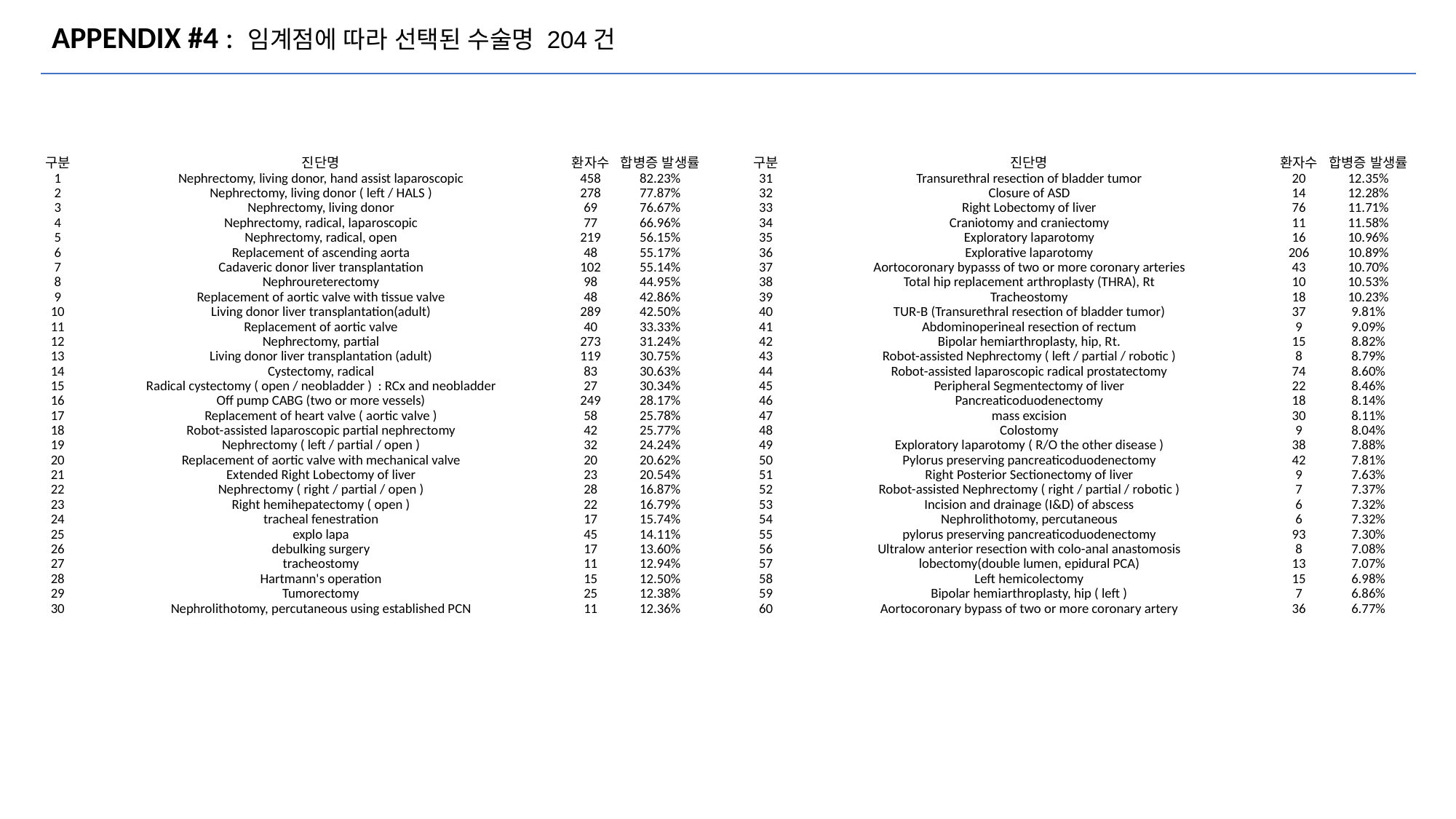

# APPENDIX #4 : 임계점에 따라 선택된 수술명 204건
| 구분 | 진단명 | 환자수 | 합병증 발생률 |
| --- | --- | --- | --- |
| 1 | Nephrectomy, living donor, hand assist laparoscopic | 458 | 82.23% |
| 2 | Nephrectomy, living donor ( left / HALS ) | 278 | 77.87% |
| 3 | Nephrectomy, living donor | 69 | 76.67% |
| 4 | Nephrectomy, radical, laparoscopic | 77 | 66.96% |
| 5 | Nephrectomy, radical, open | 219 | 56.15% |
| 6 | Replacement of ascending aorta | 48 | 55.17% |
| 7 | Cadaveric donor liver transplantation | 102 | 55.14% |
| 8 | Nephroureterectomy | 98 | 44.95% |
| 9 | Replacement of aortic valve with tissue valve | 48 | 42.86% |
| 10 | Living donor liver transplantation(adult) | 289 | 42.50% |
| 11 | Replacement of aortic valve | 40 | 33.33% |
| 12 | Nephrectomy, partial | 273 | 31.24% |
| 13 | Living donor liver transplantation (adult) | 119 | 30.75% |
| 14 | Cystectomy, radical | 83 | 30.63% |
| 15 | Radical cystectomy ( open / neobladder ) : RCx and neobladder | 27 | 30.34% |
| 16 | Off pump CABG (two or more vessels) | 249 | 28.17% |
| 17 | Replacement of heart valve ( aortic valve ) | 58 | 25.78% |
| 18 | Robot-assisted laparoscopic partial nephrectomy | 42 | 25.77% |
| 19 | Nephrectomy ( left / partial / open ) | 32 | 24.24% |
| 20 | Replacement of aortic valve with mechanical valve | 20 | 20.62% |
| 21 | Extended Right Lobectomy of liver | 23 | 20.54% |
| 22 | Nephrectomy ( right / partial / open ) | 28 | 16.87% |
| 23 | Right hemihepatectomy ( open ) | 22 | 16.79% |
| 24 | tracheal fenestration | 17 | 15.74% |
| 25 | explo lapa | 45 | 14.11% |
| 26 | debulking surgery | 17 | 13.60% |
| 27 | tracheostomy | 11 | 12.94% |
| 28 | Hartmann's operation | 15 | 12.50% |
| 29 | Tumorectomy | 25 | 12.38% |
| 30 | Nephrolithotomy, percutaneous using established PCN | 11 | 12.36% |
| 구분 | 진단명 | 환자수 | 합병증 발생률 |
| --- | --- | --- | --- |
| 31 | Transurethral resection of bladder tumor | 20 | 12.35% |
| 32 | Closure of ASD | 14 | 12.28% |
| 33 | Right Lobectomy of liver | 76 | 11.71% |
| 34 | Craniotomy and craniectomy | 11 | 11.58% |
| 35 | Exploratory laparotomy | 16 | 10.96% |
| 36 | Explorative laparotomy | 206 | 10.89% |
| 37 | Aortocoronary bypasss of two or more coronary arteries | 43 | 10.70% |
| 38 | Total hip replacement arthroplasty (THRA), Rt | 10 | 10.53% |
| 39 | Tracheostomy | 18 | 10.23% |
| 40 | TUR-B (Transurethral resection of bladder tumor) | 37 | 9.81% |
| 41 | Abdominoperineal resection of rectum | 9 | 9.09% |
| 42 | Bipolar hemiarthroplasty, hip, Rt. | 15 | 8.82% |
| 43 | Robot-assisted Nephrectomy ( left / partial / robotic ) | 8 | 8.79% |
| 44 | Robot-assisted laparoscopic radical prostatectomy | 74 | 8.60% |
| 45 | Peripheral Segmentectomy of liver | 22 | 8.46% |
| 46 | Pancreaticoduodenectomy | 18 | 8.14% |
| 47 | mass excision | 30 | 8.11% |
| 48 | Colostomy | 9 | 8.04% |
| 49 | Exploratory laparotomy ( R/O the other disease ) | 38 | 7.88% |
| 50 | Pylorus preserving pancreaticoduodenectomy | 42 | 7.81% |
| 51 | Right Posterior Sectionectomy of liver | 9 | 7.63% |
| 52 | Robot-assisted Nephrectomy ( right / partial / robotic ) | 7 | 7.37% |
| 53 | Incision and drainage (I&D) of abscess | 6 | 7.32% |
| 54 | Nephrolithotomy, percutaneous | 6 | 7.32% |
| 55 | pylorus preserving pancreaticoduodenectomy | 93 | 7.30% |
| 56 | Ultralow anterior resection with colo-anal anastomosis | 8 | 7.08% |
| 57 | lobectomy(double lumen, epidural PCA) | 13 | 7.07% |
| 58 | Left hemicolectomy | 15 | 6.98% |
| 59 | Bipolar hemiarthroplasty, hip ( left ) | 7 | 6.86% |
| 60 | Aortocoronary bypass of two or more coronary artery | 36 | 6.77% |